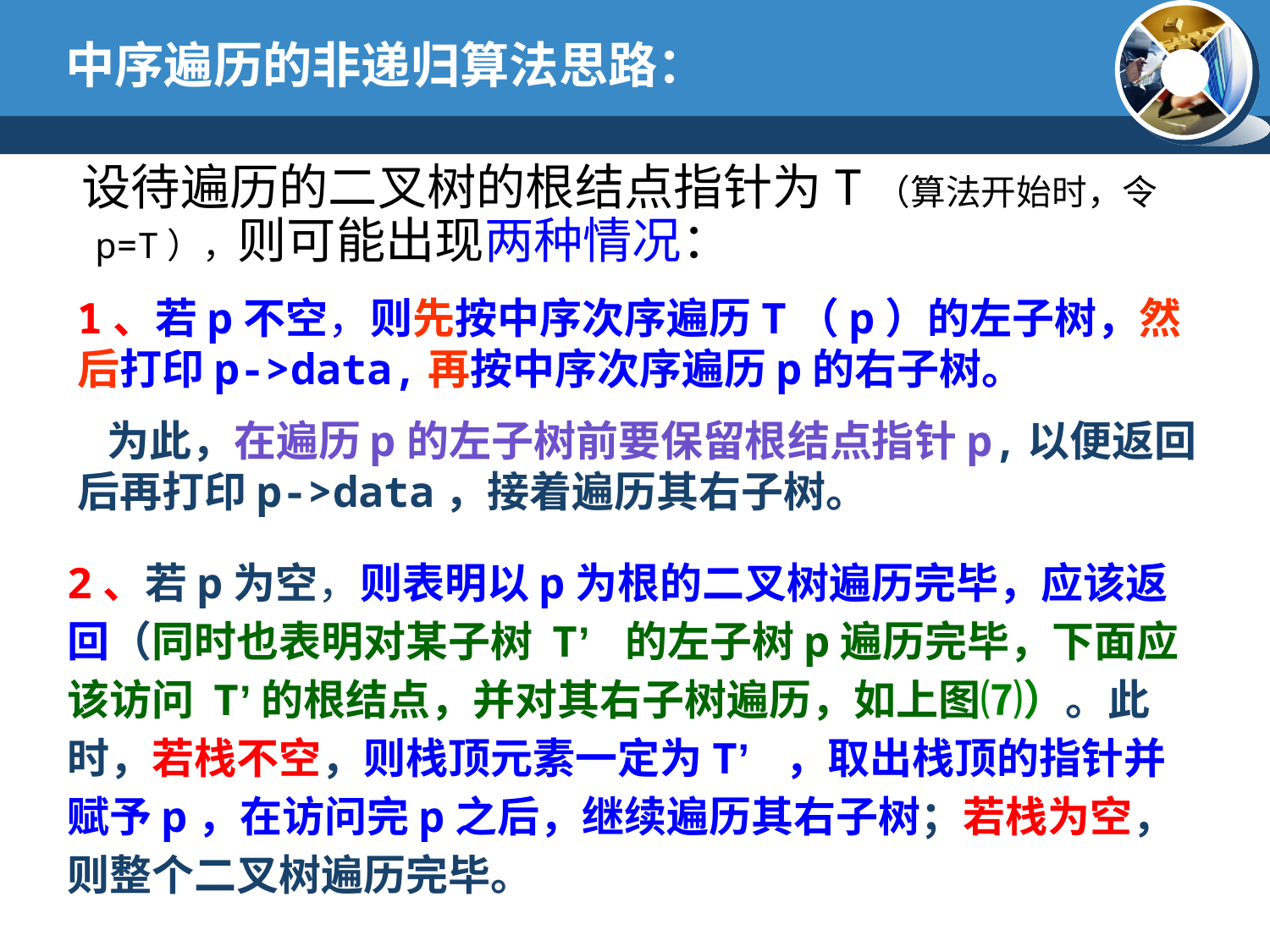

# 中序遍历的非递归算法思路：
  设待遍历的二叉树的根结点指针为T（算法开始时，令p=T），则可能出现两种情况：
1、若p不空，则先按中序次序遍历T（p）的左子树，然后打印p->data,再按中序次序遍历p的右子树。
  为此，在遍历p的左子树前要保留根结点指针p,以便返回后再打印p->data，接着遍历其右子树。
2、若p为空，则表明以p为根的二叉树遍历完毕，应该返回（同时也表明对某子树 T’ 的左子树p遍历完毕，下面应该访问 T’的根结点，并对其右子树遍历，如上图⑺）。此时，若栈不空，则栈顶元素一定为T’ ，取出栈顶的指针并赋予p，在访问完p之后，继续遍历其右子树；若栈为空，则整个二叉树遍历完毕。